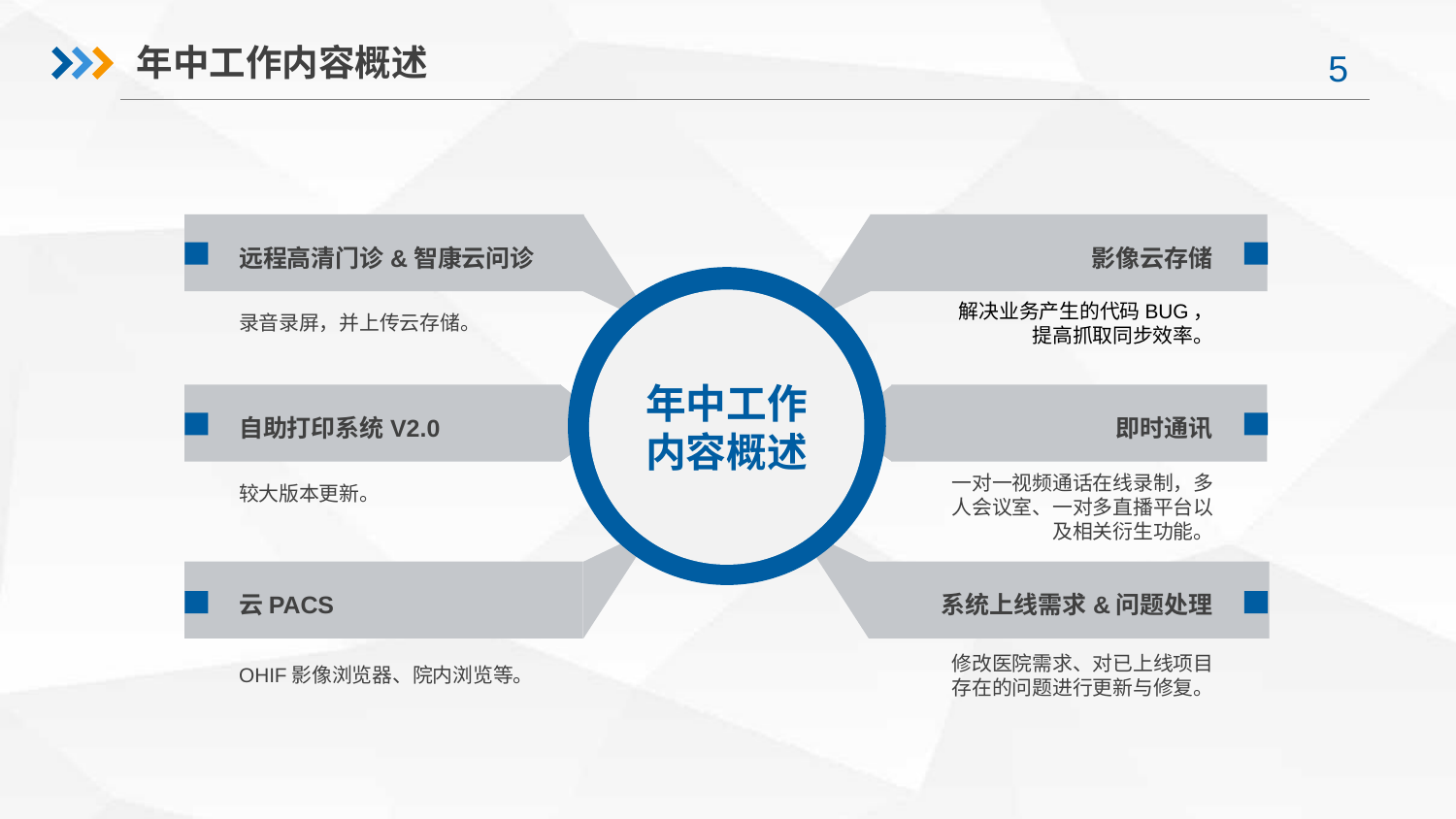

年中工作内容概述

远程高清门诊&智康云问诊
影像云存储

年中工作
内容概述
录音录屏，并上传云存储。
解决业务产生的代码BUG，提高抓取同步效率。

自助打印系统V2.0
即时通讯

较大版本更新。
一对一视频通话在线录制，多人会议室、一对多直播平台以及相关衍生功能。

云PACS
系统上线需求&问题处理

OHIF影像浏览器、院内浏览等。
修改医院需求、对已上线项目存在的问题进行更新与修复。